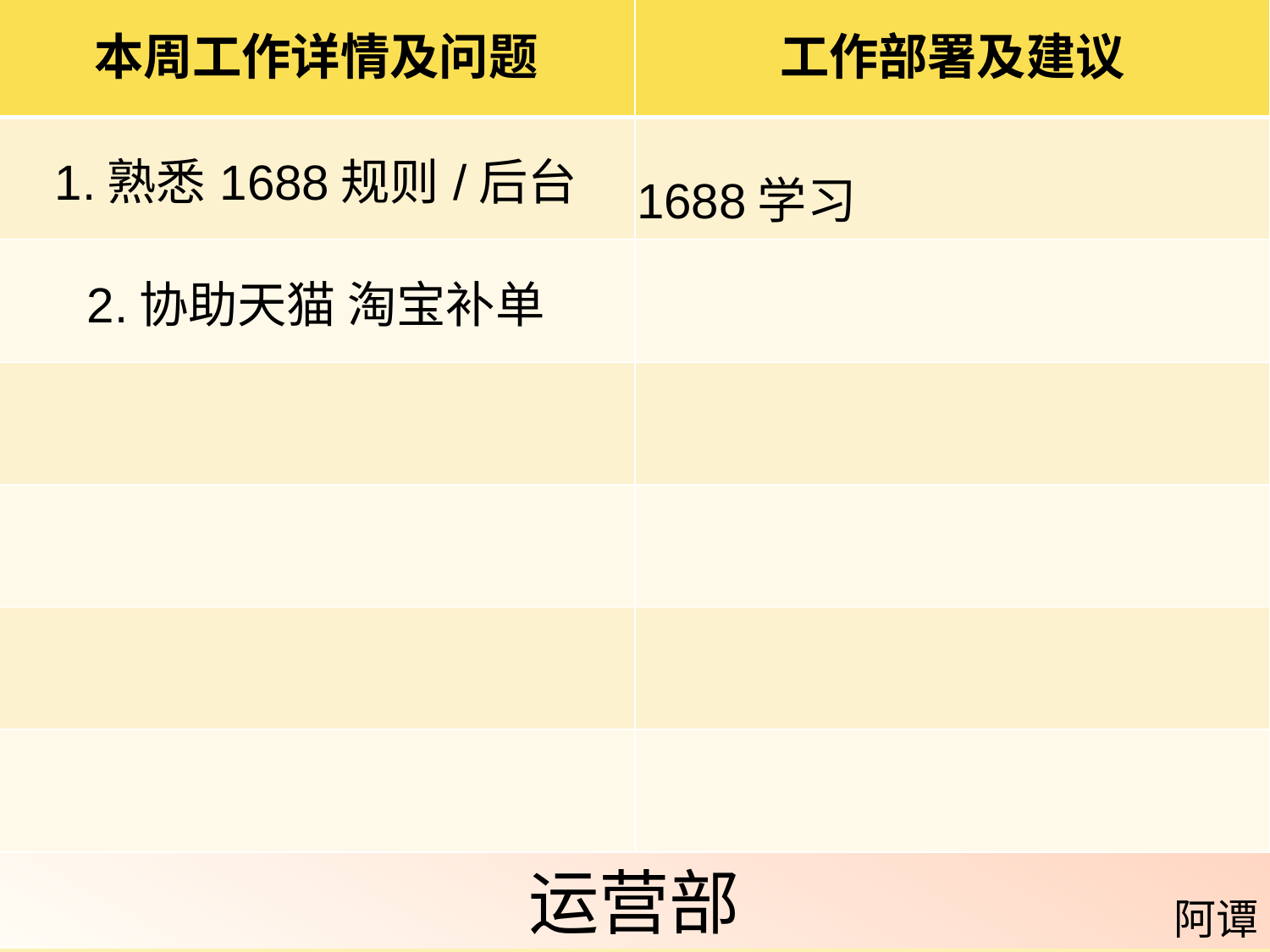

| 本周工作详情及问题 | 工作部署及建议 |
| --- | --- |
| 1.熟悉1688规则/后台 | 1688学习 |
| 2.协助天猫 淘宝补单 |  |
|  |  |
|  |  |
|  |  |
|  |  |
运营部
阿谭